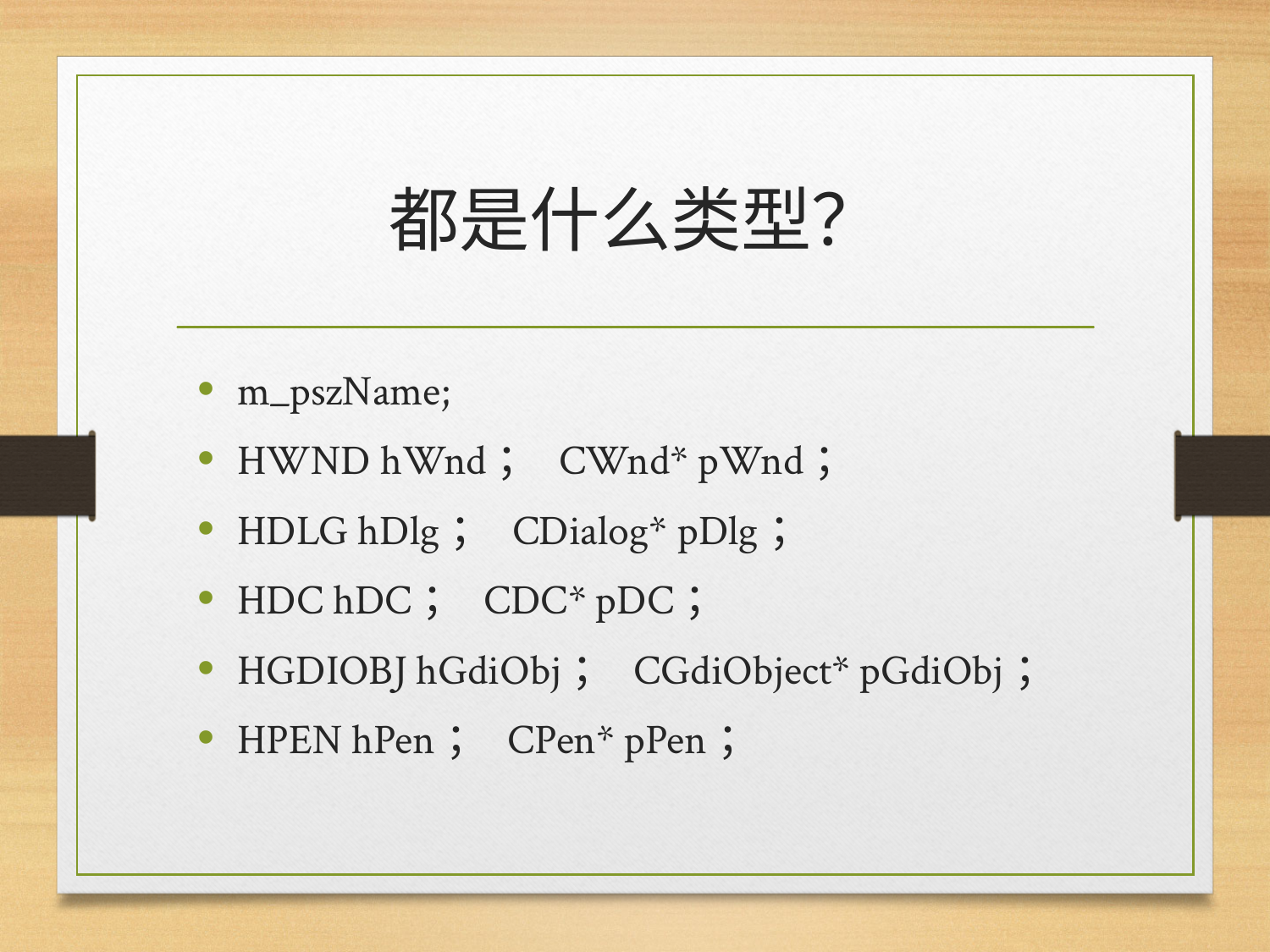

# 都是什么类型？
m_pszName;
HWND hWnd； CWnd* pWnd；
HDLG hDlg； CDialog* pDlg；
HDC hDC； CDC* pDC；
HGDIOBJ hGdiObj； CGdiObject* pGdiObj；
HPEN hPen； CPen* pPen；